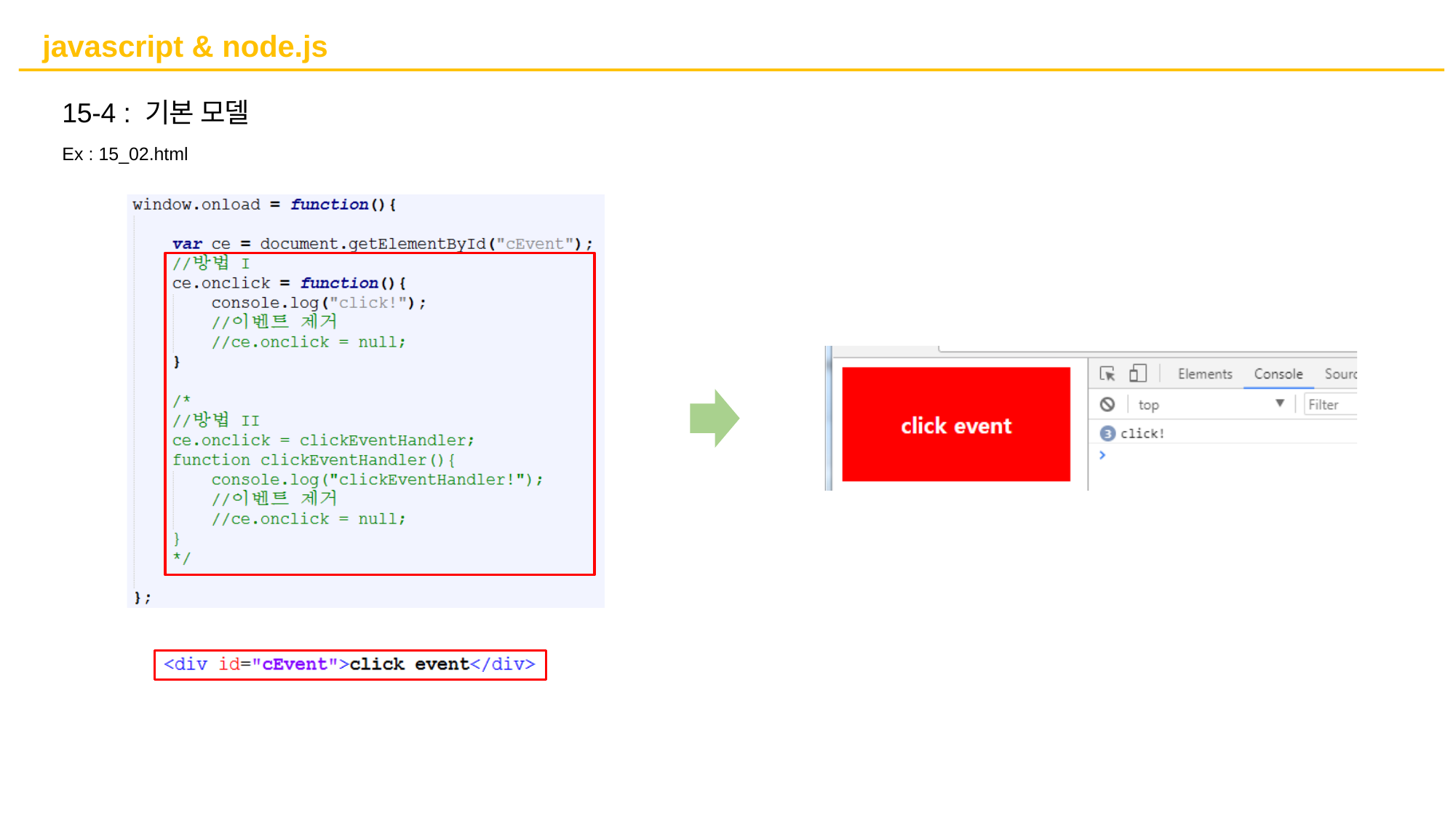

# javascript & node.js

15-4 : 기본 모델
Ex : 15_02.html